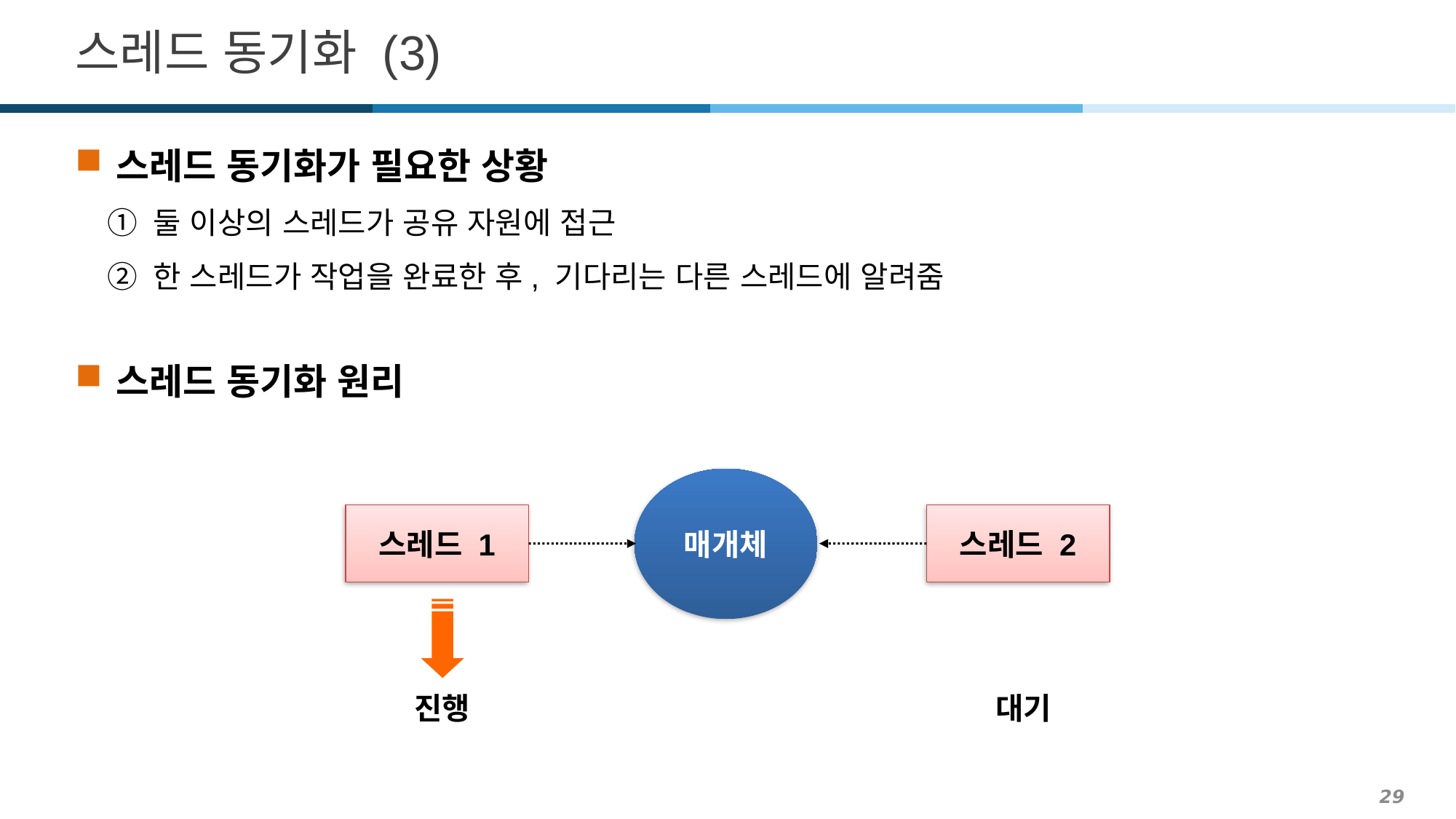

# 스레드 동기화 (3)
스레드 동기화가 필요한 상황
① 둘 이상의 스레드가 공유 자원에 접근
② 한 스레드가 작업을 완료한 후, 기다리는 다른 스레드에 알려줌

스레드 동기화 원리
매개체
스레드 1
스레드 2

진행
대기